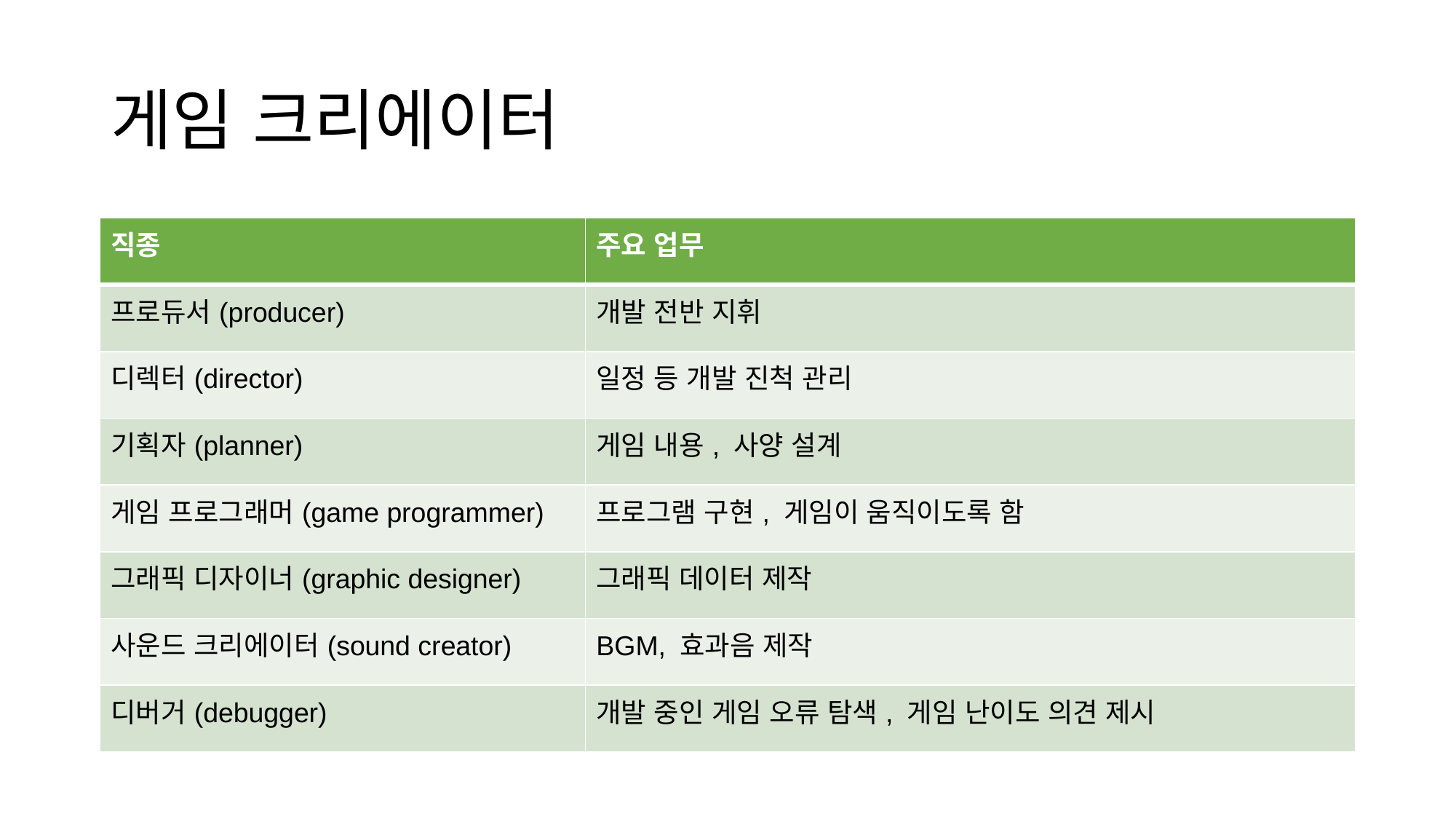

# 게임 크리에이터
| 직종 | 주요 업무 |
| --- | --- |
| 프로듀서(producer) | 개발 전반 지휘 |
| 디렉터(director) | 일정 등 개발 진척 관리 |
| 기획자(planner) | 게임 내용, 사양 설계 |
| 게임 프로그래머(game programmer) | 프로그램 구현, 게임이 움직이도록 함 |
| 그래픽 디자이너(graphic designer) | 그래픽 데이터 제작 |
| 사운드 크리에이터(sound creator) | BGM, 효과음 제작 |
| 디버거(debugger) | 개발 중인 게임 오류 탐색, 게임 난이도 의견 제시 |